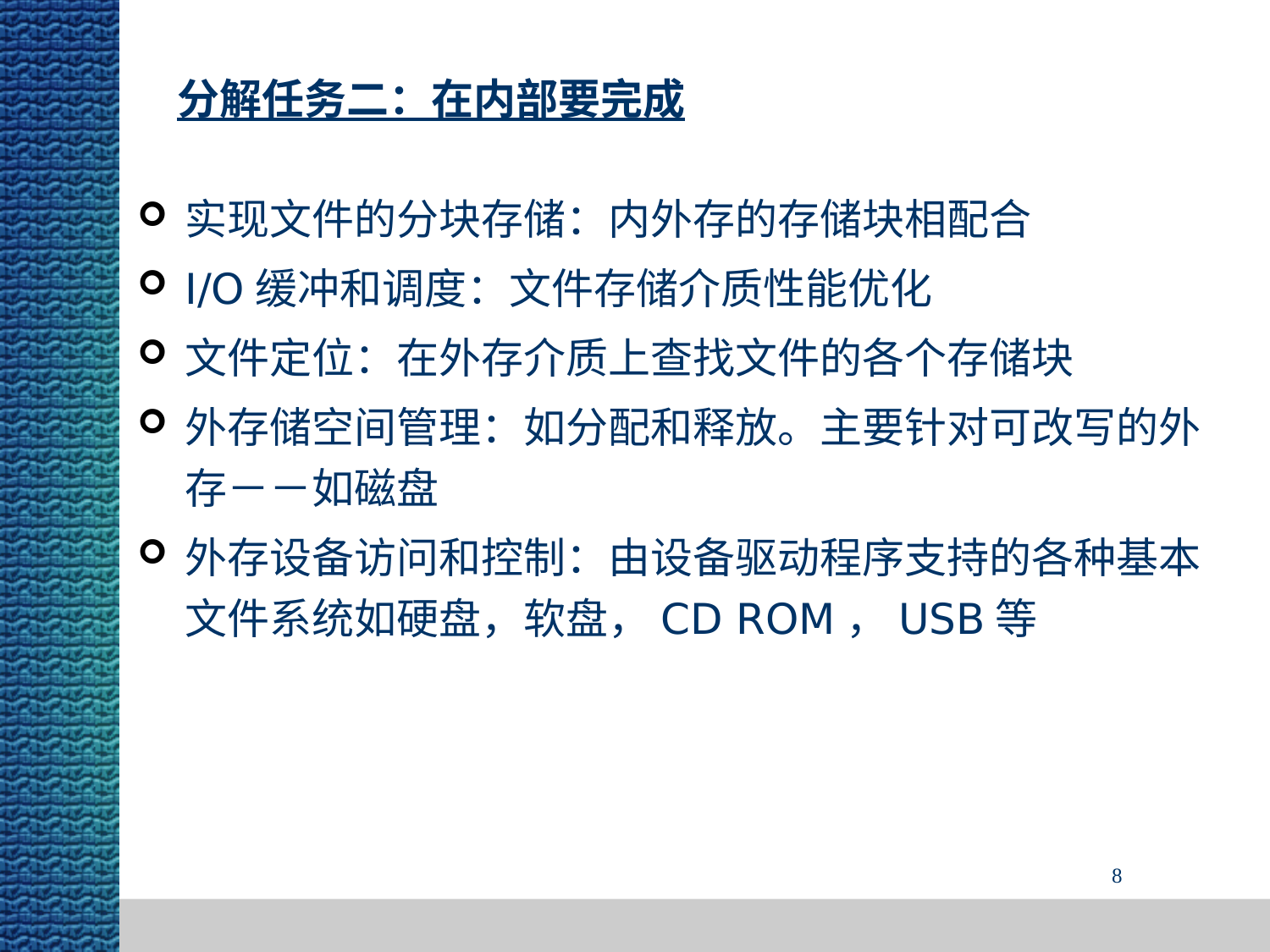

分解任务二：在内部要完成
实现文件的分块存储：内外存的存储块相配合
I/O缓冲和调度：文件存储介质性能优化
文件定位：在外存介质上查找文件的各个存储块
外存储空间管理：如分配和释放。主要针对可改写的外存－－如磁盘
外存设备访问和控制：由设备驱动程序支持的各种基本文件系统如硬盘，软盘，CD ROM，USB等
8